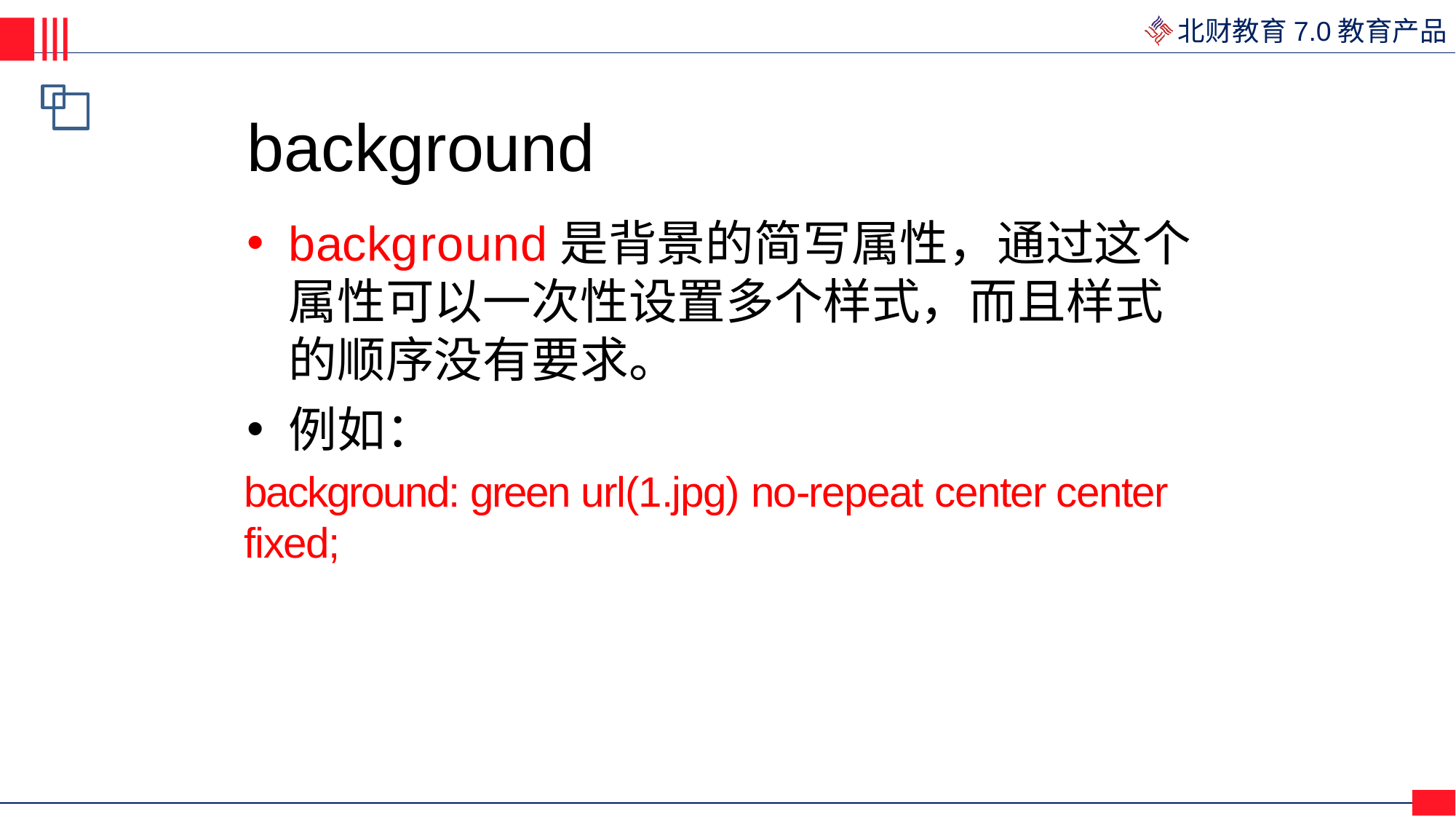

# background
background是背景的简写属性，通过这个 属性可以一次性设置多个样式，而且样式 的顺序没有要求。
例如：
background: green url(1.jpg) no-repeat center center fixed;